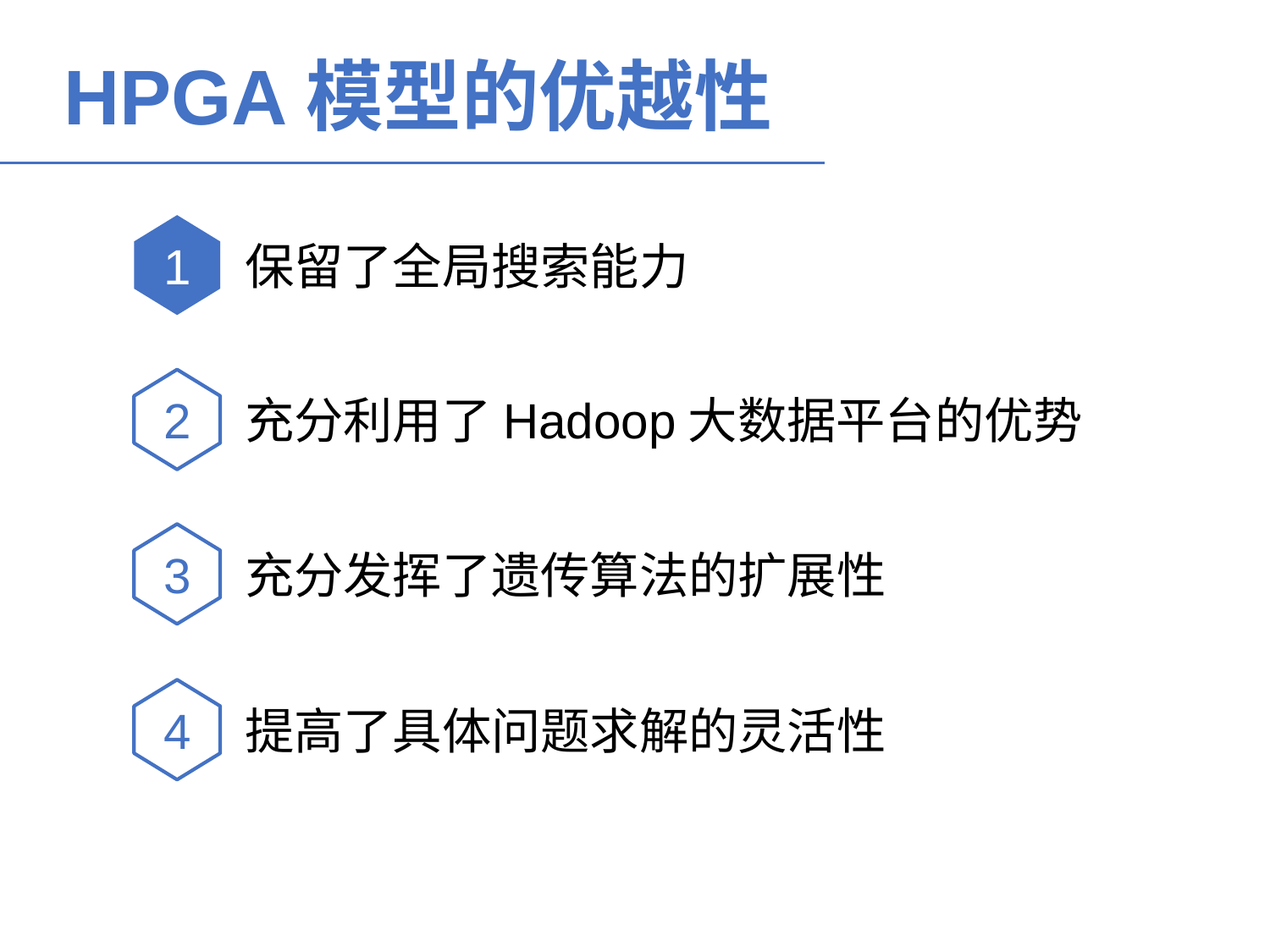

HPGA模型的优越性
1
保留了全局搜索能力
2
充分利用了Hadoop大数据平台的优势
3
充分发挥了遗传算法的扩展性
4
提高了具体问题求解的灵活性